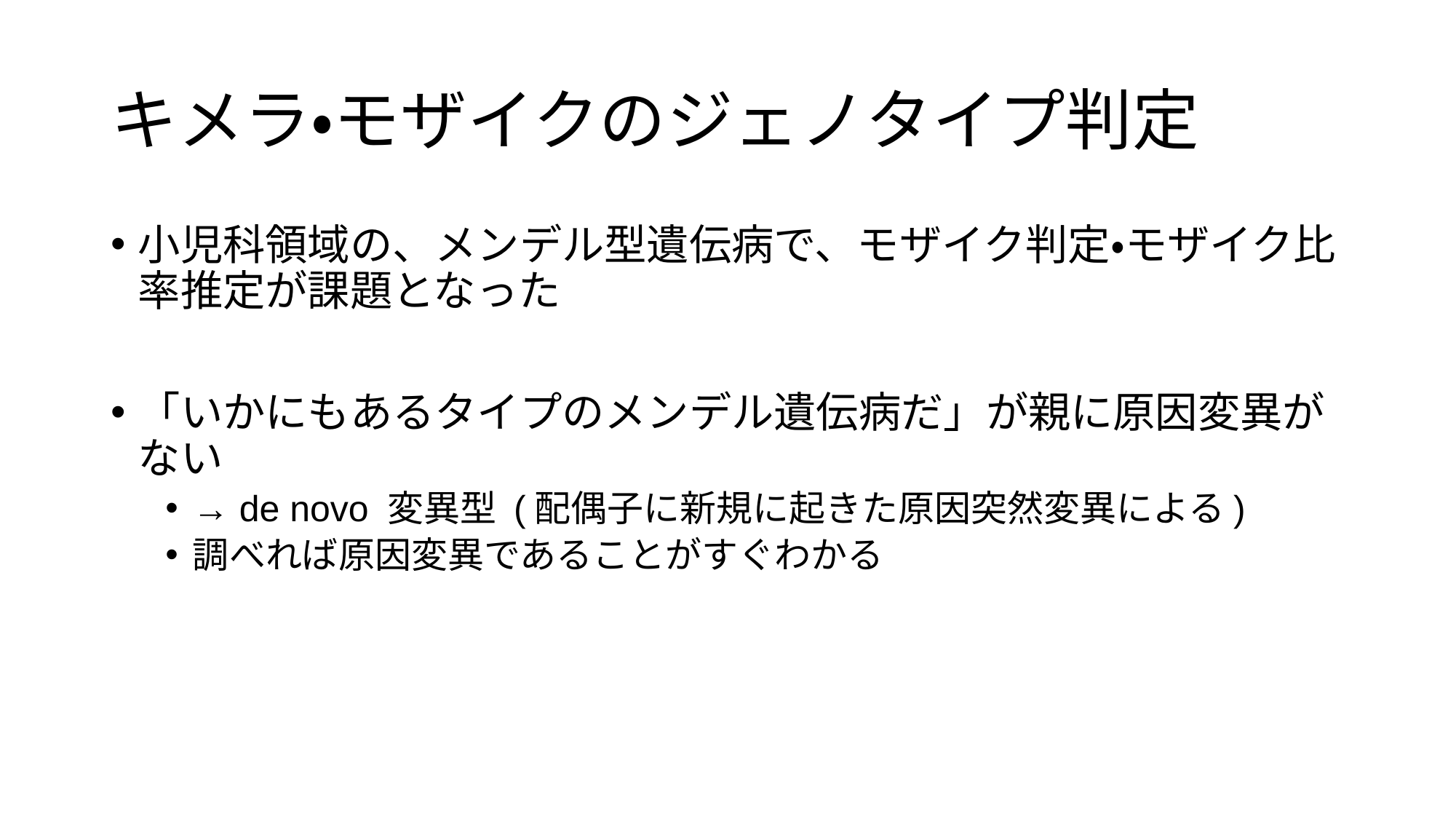

# キメラ・モザイクのジェノタイプ判定
小児科領域の、メンデル型遺伝病で、モザイク判定・モザイク比率推定が課題となった

「いかにもあるタイプのメンデル遺伝病だ」が親に原因変異がない
→ de novo 変異型 (配偶子に新規に起きた原因突然変異による)
調べれば原因変異であることがすぐわかる